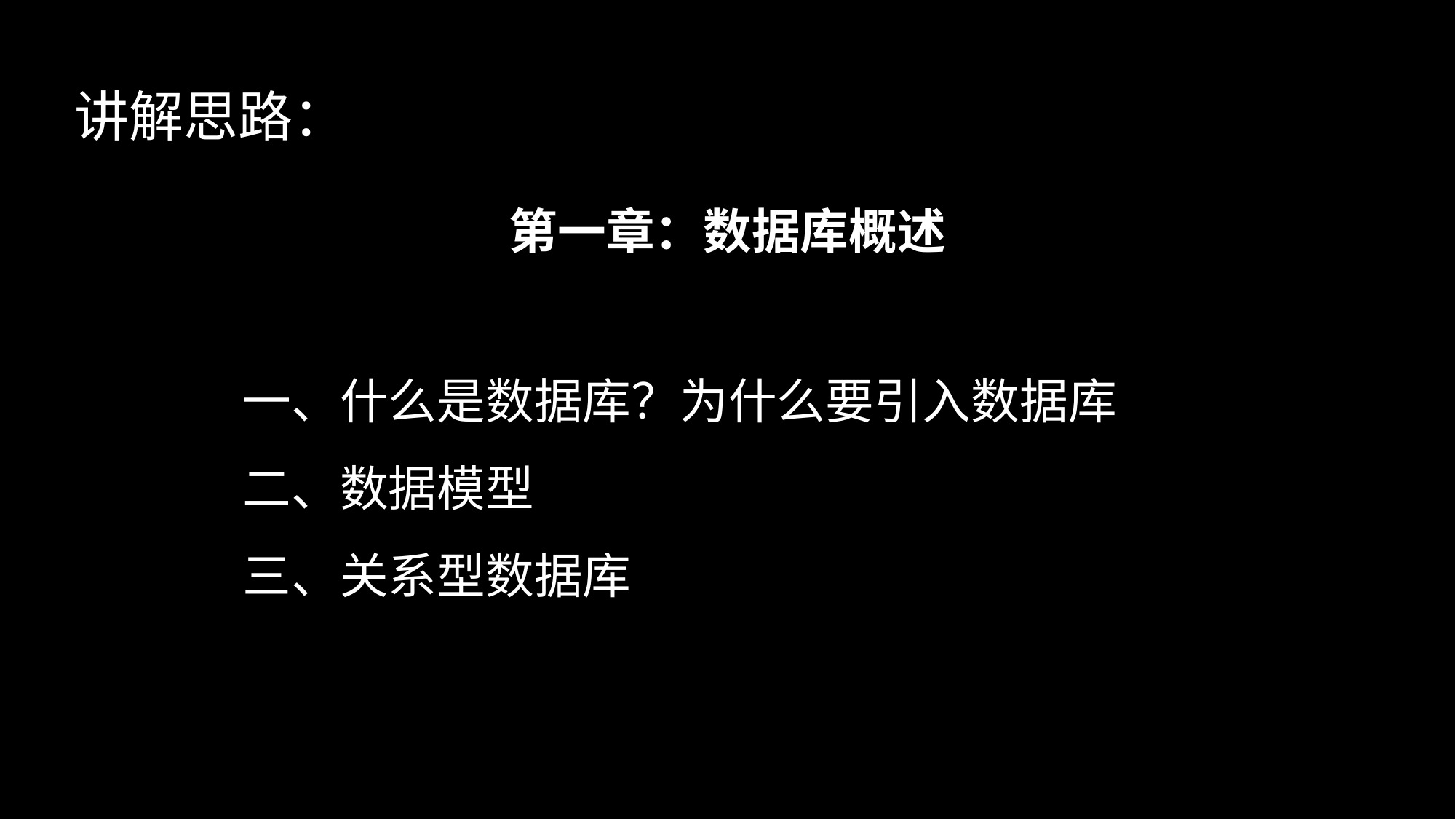

讲解思路：
第一章：数据库概述
一、什么是数据库？为什么要引入数据库
二、数据模型
三、关系型数据库